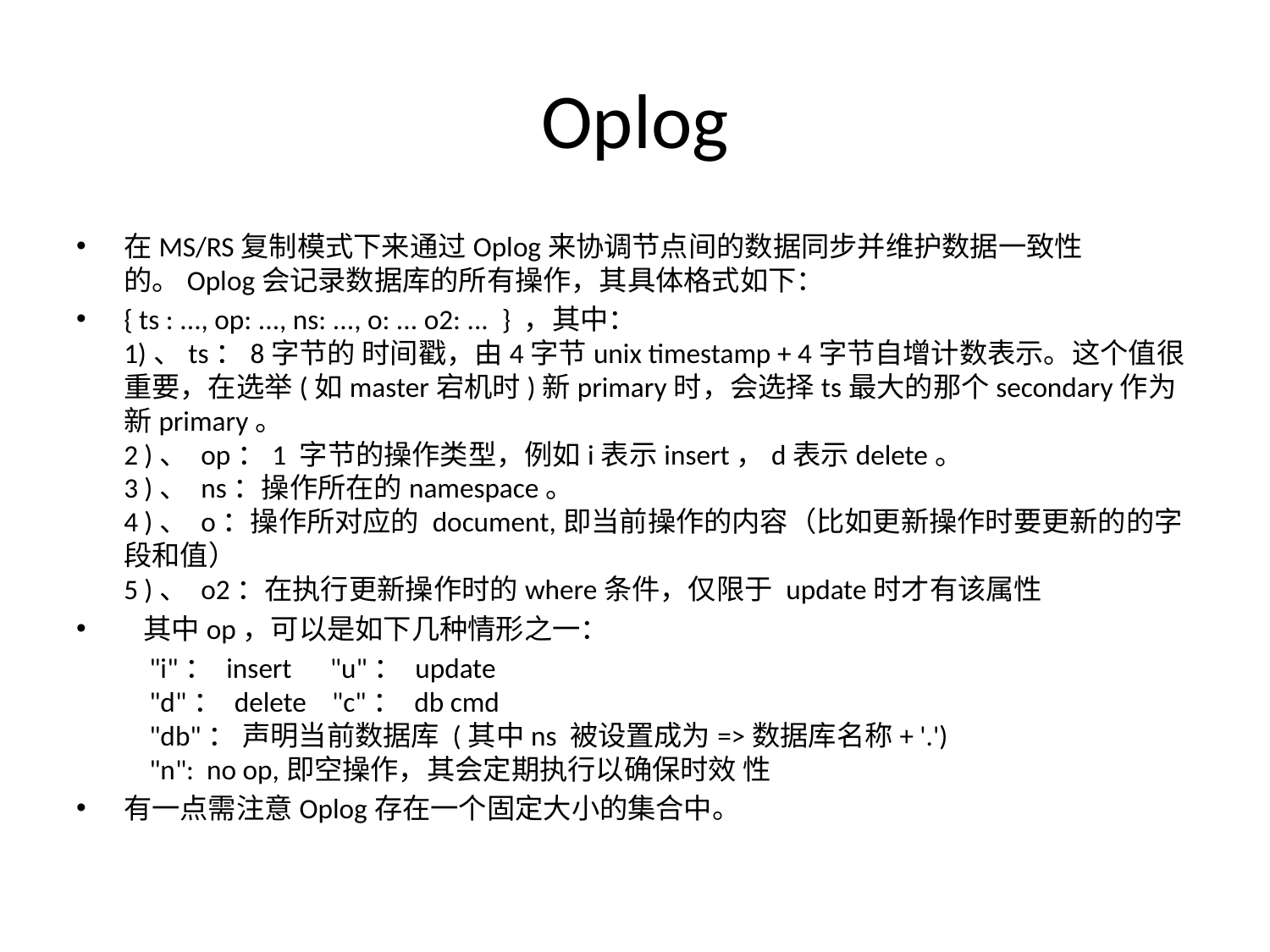

# Oplog
在MS/RS复制模式下来通过Oplog来协调节点间的数据同步并维护数据一致性的。Oplog会记录数据库的所有操作，其具体格式如下：
{ ts : ..., op: ..., ns: ..., o: ... o2: ...  } ，其中：
1)、ts：8字节的 时间戳，由4字节unix timestamp + 4字节自增计数表示。这个值很重要，在选举(如master宕机时)新primary时，会选择ts最大的那个secondary作为新primary。
2 )、 op：1 字节的操作类型，例如i表示insert，d表示delete。
3 )、 ns：操作所在的namespace。
4 )、 o：操作所对应的 document,即当前操作的内容（比如更新操作时要更新的的字段和值）
5 )、 o2：在执行更新操作时的where条件，仅限于 update时才有该属性
  其中op，可以是如下几种情形之一：
	    "i"： insert      "u"： update
    "d"： delete    "c"： db cmd
    "db"： 声明当前数据库 (其中ns 被设置成为=>数据库名称+ '.')
    "n":  no op,即空操作，其会定期执行以确保时效 性
有一点需注意Oplog存在一个固定大小的集合中。